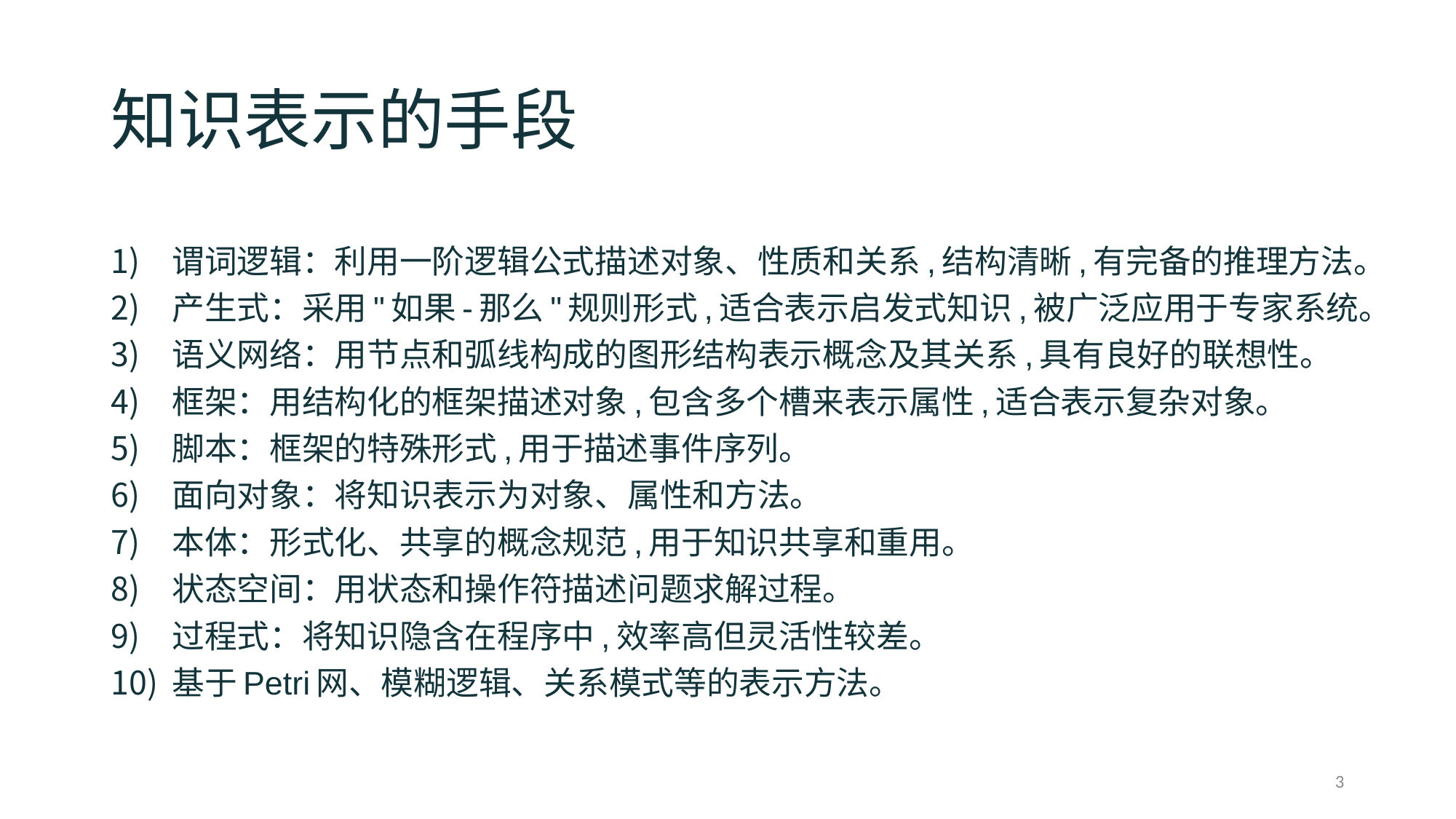

# 知识表示的手段
谓词逻辑：利用一阶逻辑公式描述对象、性质和关系,结构清晰,有完备的推理方法。
产生式：采用"如果-那么"规则形式,适合表示启发式知识,被广泛应用于专家系统。
语义网络：用节点和弧线构成的图形结构表示概念及其关系,具有良好的联想性。
框架：用结构化的框架描述对象,包含多个槽来表示属性,适合表示复杂对象。
脚本：框架的特殊形式,用于描述事件序列。
面向对象：将知识表示为对象、属性和方法。
本体：形式化、共享的概念规范,用于知识共享和重用。
状态空间：用状态和操作符描述问题求解过程。
过程式：将知识隐含在程序中,效率高但灵活性较差。
基于Petri网、模糊逻辑、关系模式等的表示方法。
3